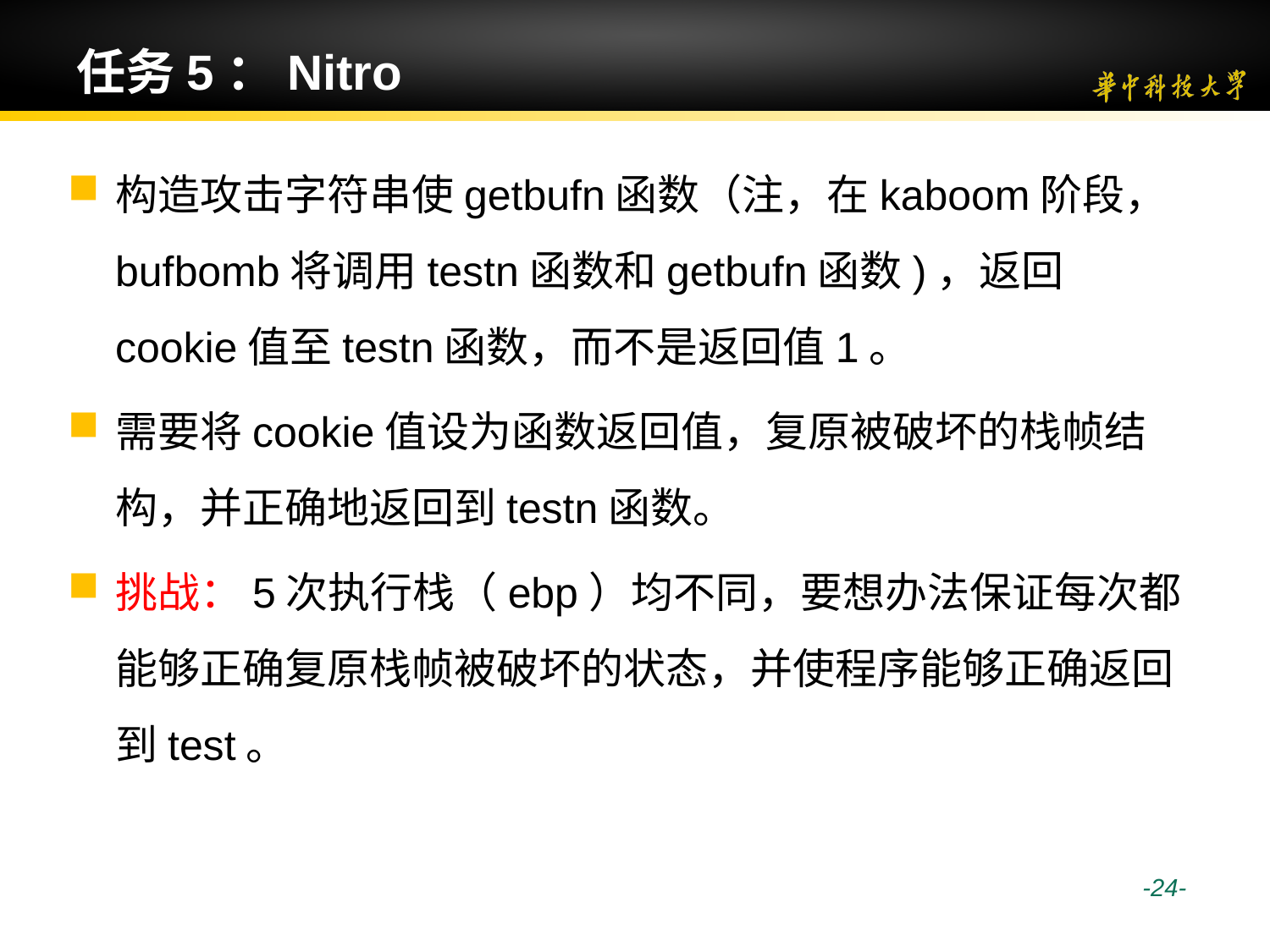

# 任务5：Nitro
构造攻击字符串使getbufn函数（注，在kaboom阶段，bufbomb将调用testn函数和getbufn函数)，返回cookie值至testn函数，而不是返回值1。
需要将cookie值设为函数返回值，复原被破坏的栈帧结构，并正确地返回到testn函数。
挑战：5次执行栈（ebp）均不同，要想办法保证每次都能够正确复原栈帧被破坏的状态，并使程序能够正确返回到test。

 -24-